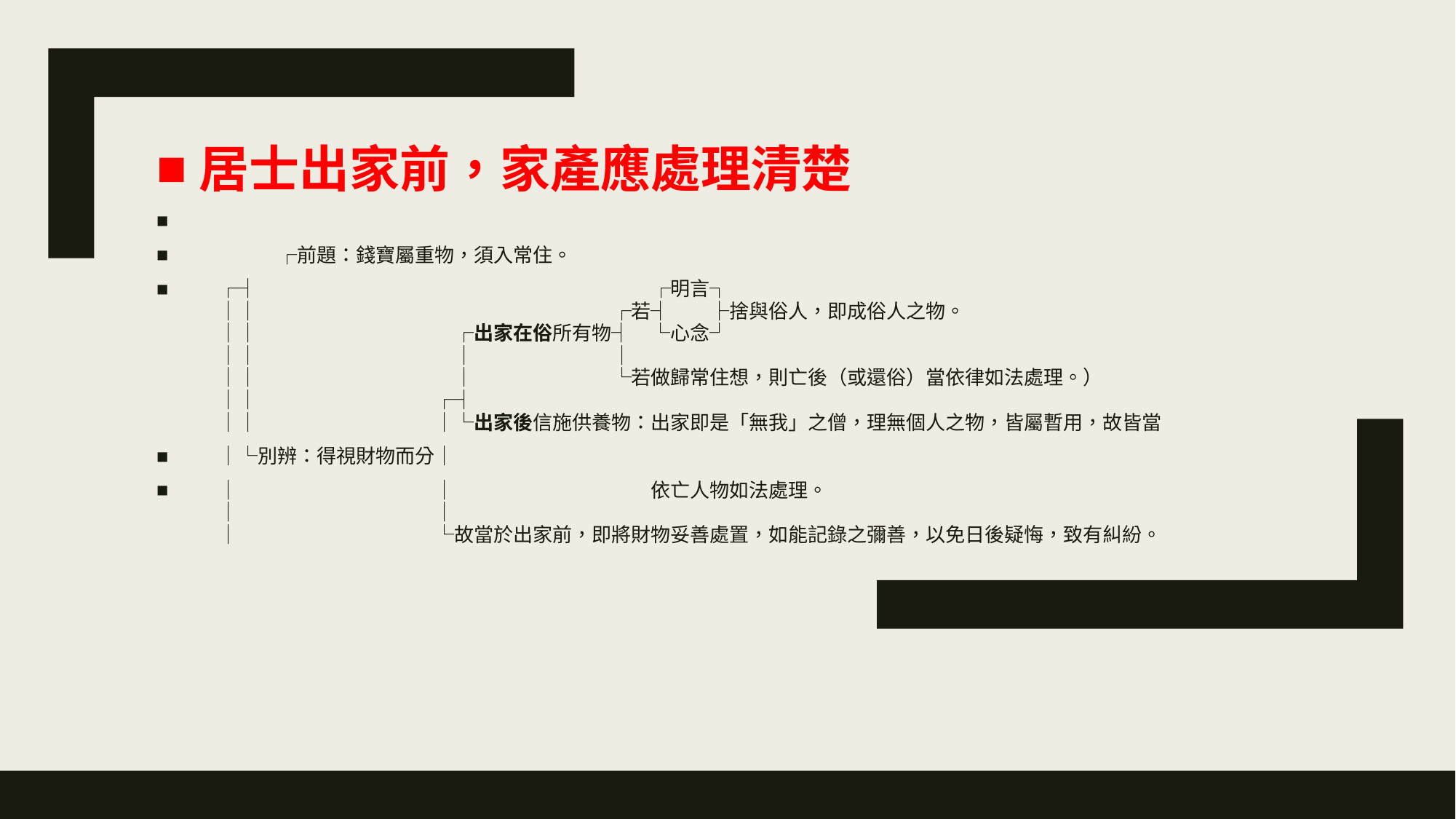

居士出家前，家產應處理清楚

　　　　┌前題：錢寶屬重物，須入常住。
　┌┤　　　　　　　　　　　　　　　　　　　　┌明言┐
　││　　　　　　　　　　　　　　　　　　┌若┤　　├捨與俗人，即成俗人之物。
　││　　　　　　　　　　┌出家在俗所有物┤　└心念┘
　││　　　　　　　　　　│　　　　　　　│
　││　　　　　　　　　　│　　　　　　　└若做歸常住想，則亡後（或還俗）當依律如法處理。）
　││　　　　　　　　　┌┤　　　　　　　　
　││　　　　　　　　　│└出家後信施供養物：出家即是「無我」之僧，理無個人之物，皆屬暫用，故皆當
　│└別辨：得視財物而分│
　│　　　　　　　　　　│　　　　　　　　　　依亡人物如法處理。
　│　　　　　　　　　　│
　│　　　　　　　　　　└故當於出家前，即將財物妥善處置，如能記錄之彌善，以免日後疑悔，致有糾紛。